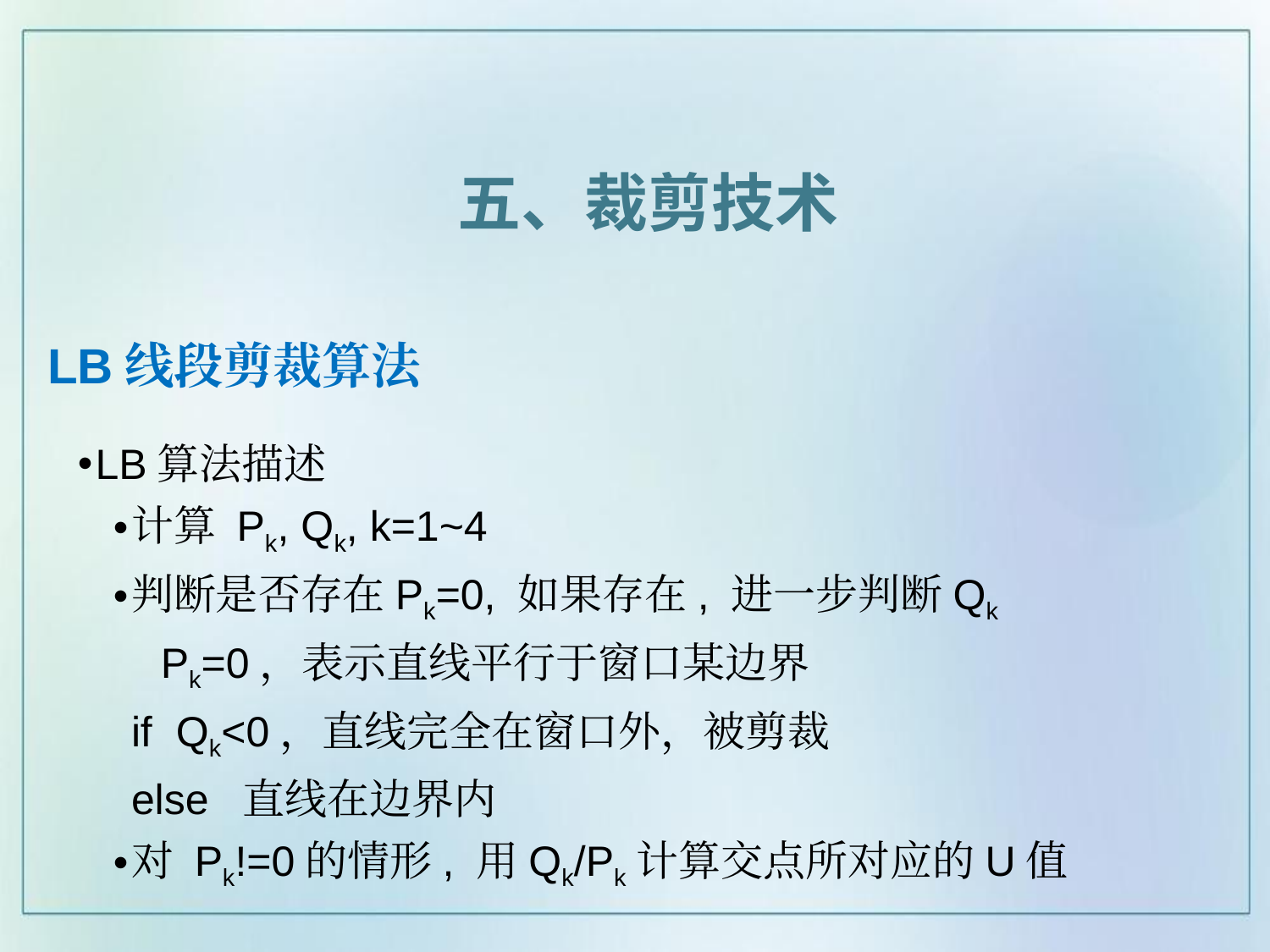

五、裁剪技术
# LB线段剪裁算法
LB算法描述
计算 Pk, Qk, k=1~4
判断是否存在Pk=0, 如果存在, 进一步判断Qk
    Pk=0，表示直线平行于窗口某边界
	if  Qk<0，直线完全在窗口外，被剪裁
	else  直线在边界内
对 Pk!=0的情形, 用Qk/Pk计算交点所对应的U值